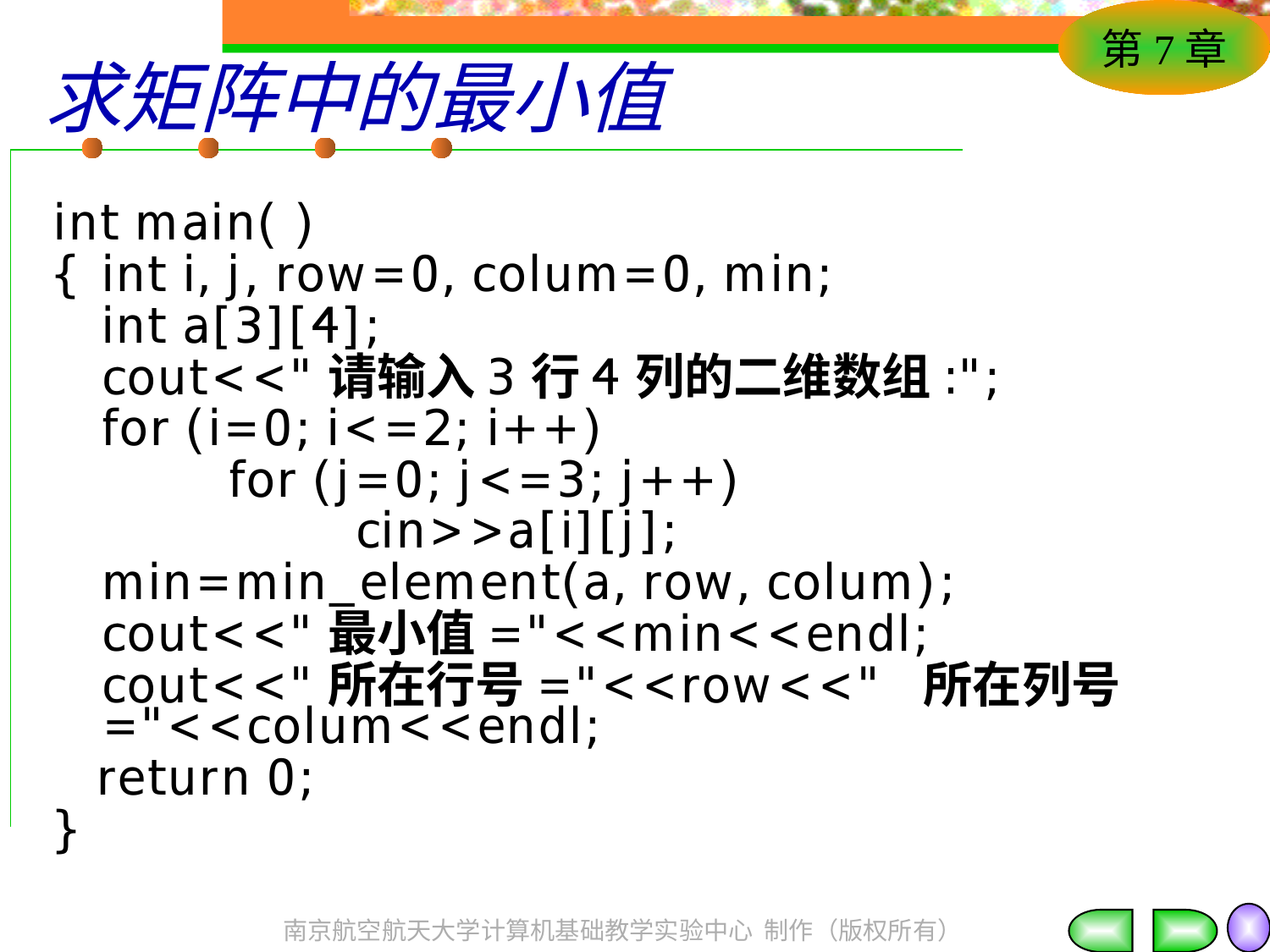

# 求矩阵中的最小值
int main( )
{	int i, j, row=0, colum=0, min;
	int a[3][4];
	cout<<"请输入3行4列的二维数组:";
	for (i=0; i<=2; i++)
		for (j=0; j<=3; j++)
			cin>>a[i][j];
	min=min_element(a, row, colum);
	cout<<"最小值="<<min<<endl;
	cout<<"所在行号="<<row<<"  所在列号="<<colum<<endl;
   return 0;
}